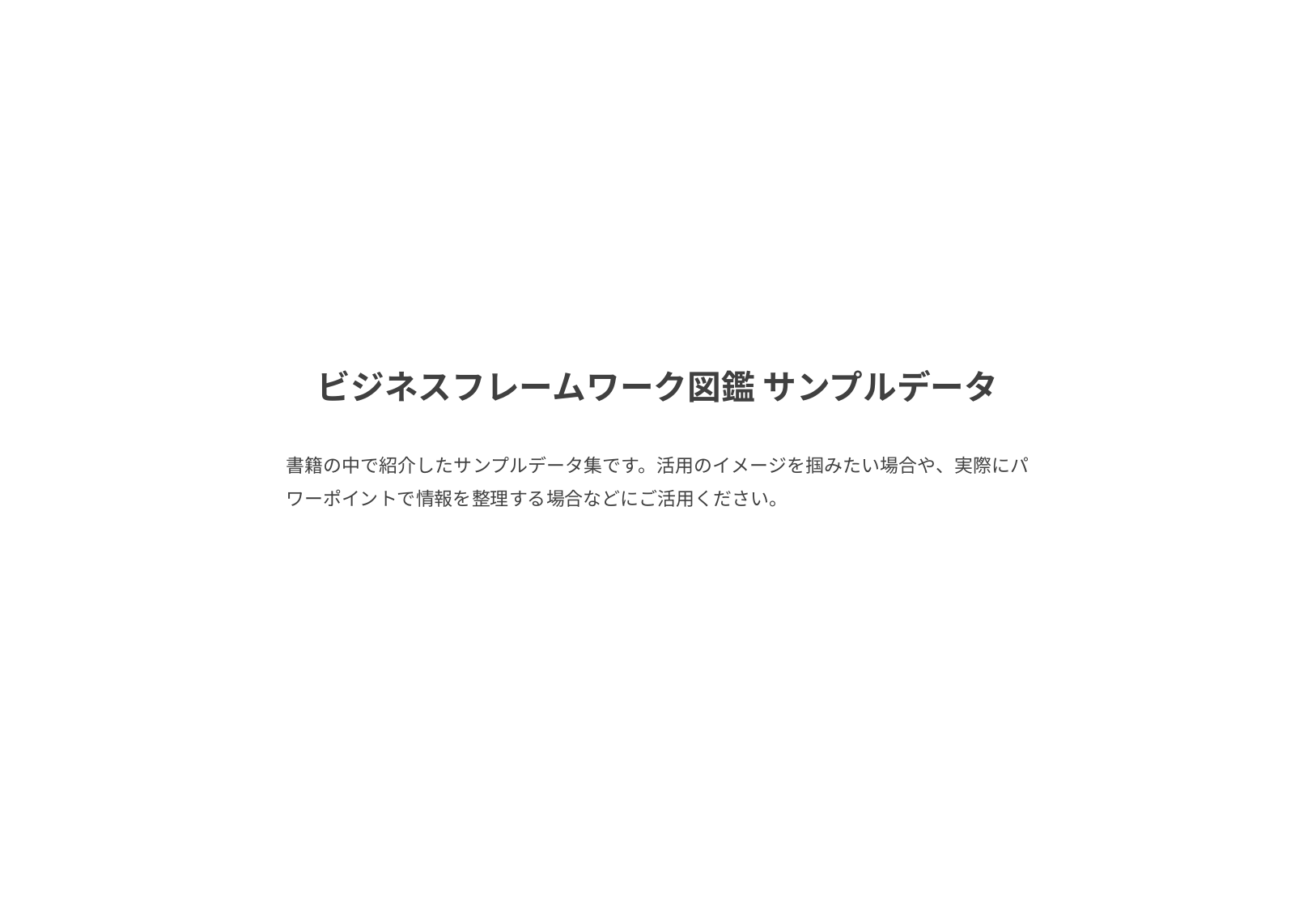

ビジネスフレームワーク図鑑 サンプルデータ
書籍の中で紹介したサンプルデータ集です。活用のイメージを掴みたい場合や、実際にパワーポイントで情報を整理する場合などにご活用ください。